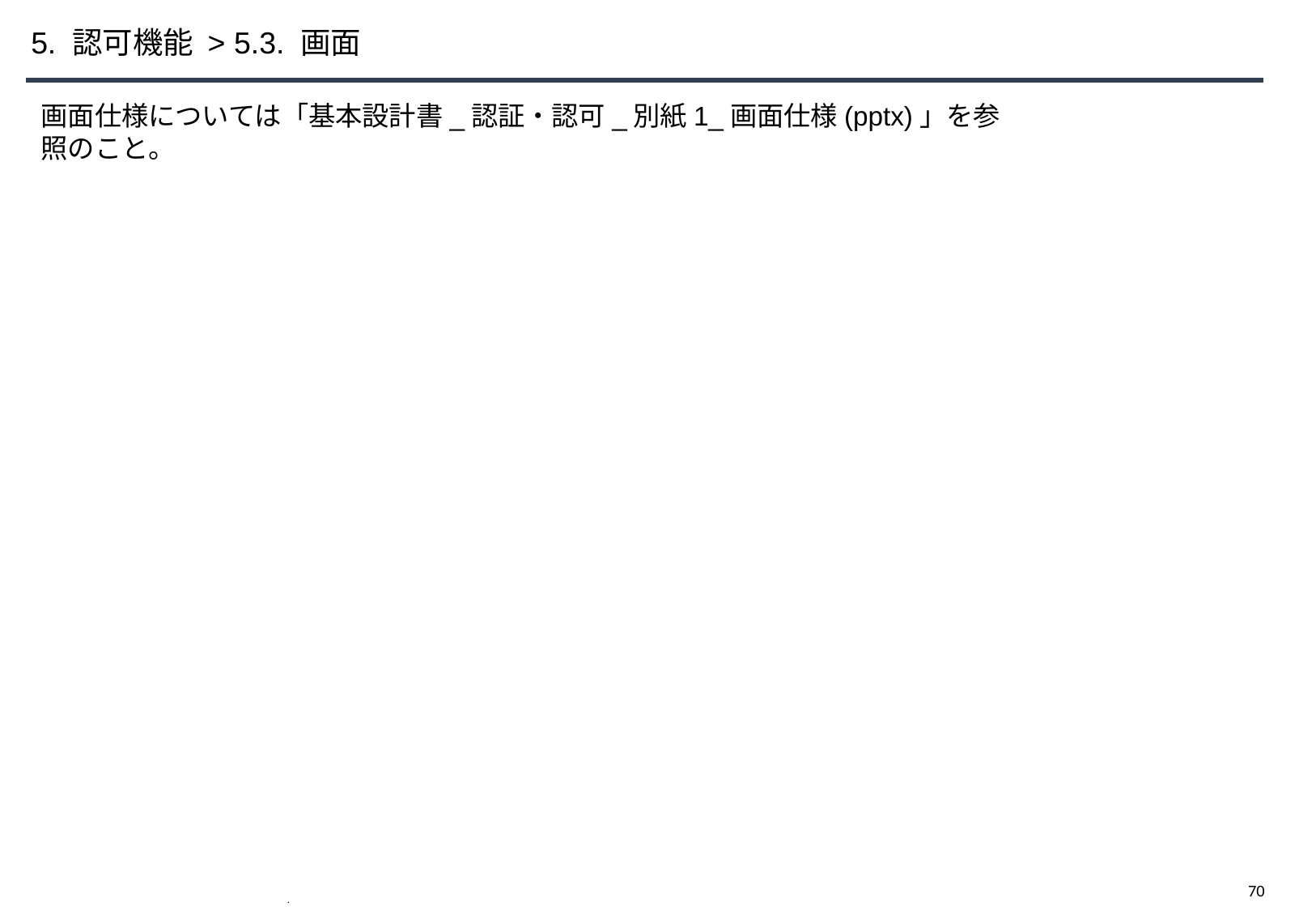

# 5. 認可機能 > 5.3. 画面
画面仕様については「基本設計書_認証・認可_別紙1_画面仕様(pptx)」を参照のこと。